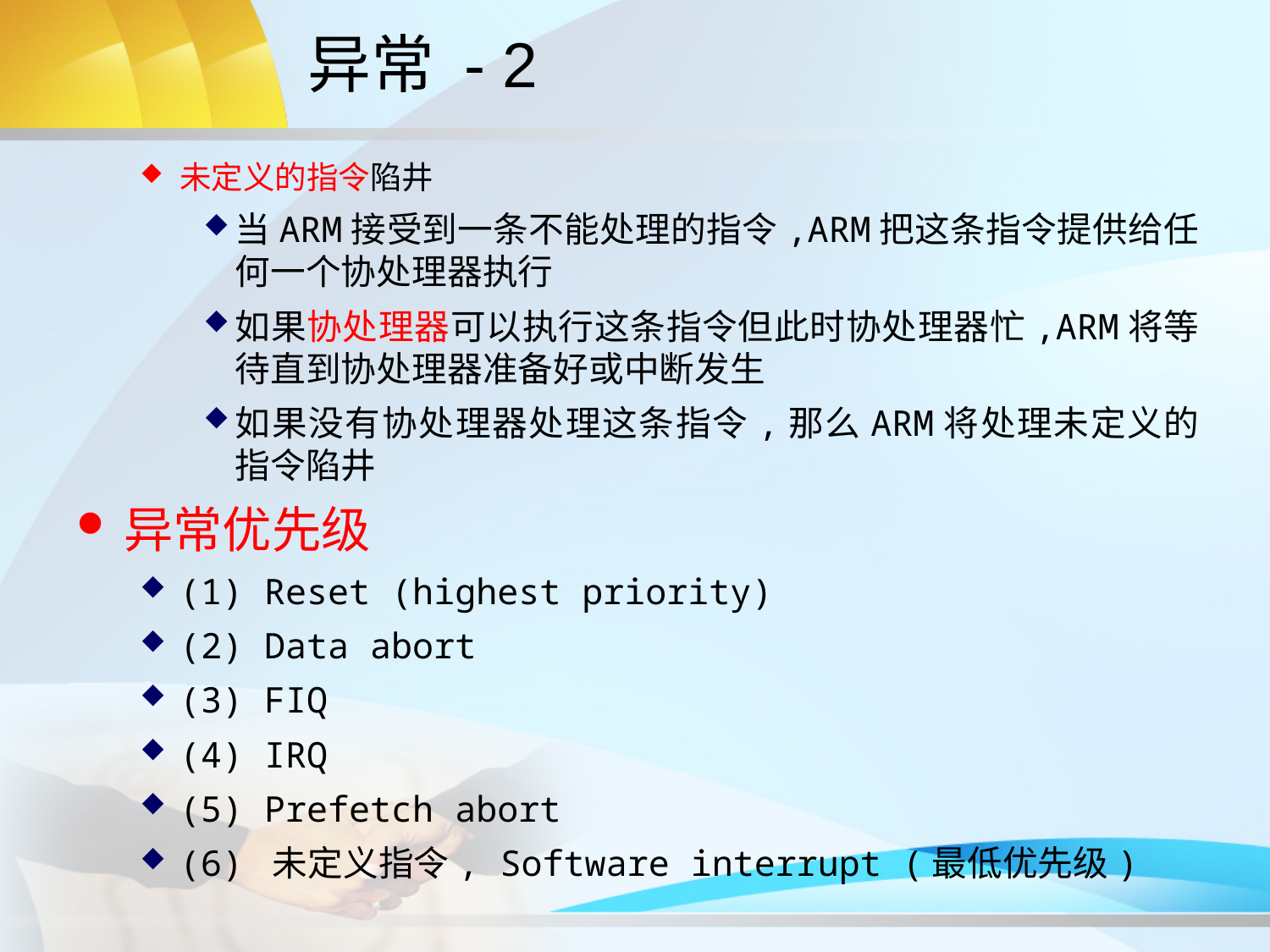

# 异常 - 2
未定义的指令陷井
当ARM接受到一条不能处理的指令,ARM把这条指令提供给任何一个协处理器执行
如果协处理器可以执行这条指令但此时协处理器忙,ARM将等待直到协处理器准备好或中断发生
如果没有协处理器处理这条指令,那么ARM将处理未定义的指令陷井
异常优先级
(1) Reset (highest priority)
(2) Data abort
(3) FIQ
(4) IRQ
(5) Prefetch abort
(6) 未定义指令, Software interrupt (最低优先级)